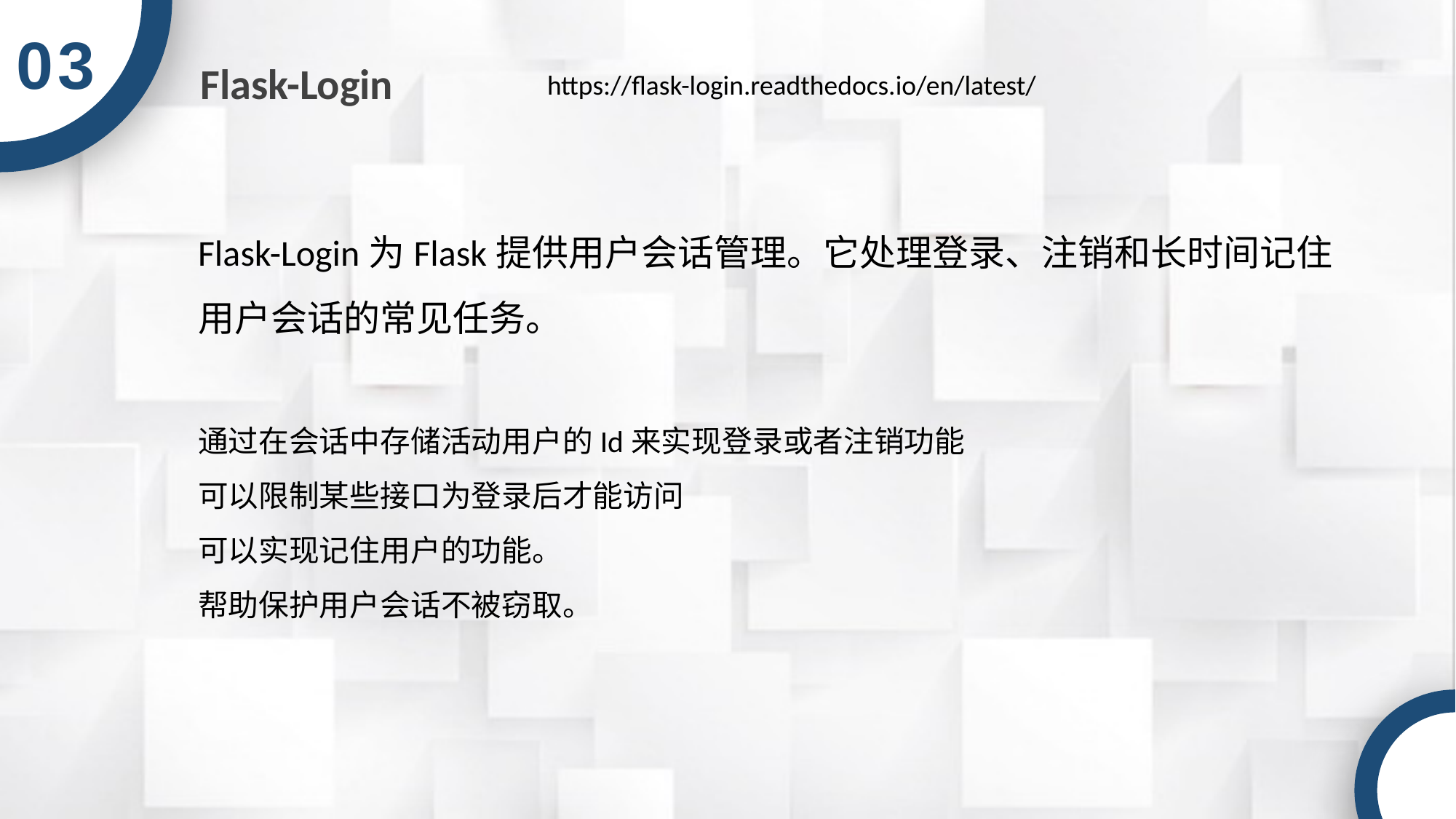

03
Flask-Login
https://flask-login.readthedocs.io/en/latest/
Flask-Login为Flask提供用户会话管理。它处理登录、注销和长时间记住用户会话的常见任务。

通过在会话中存储活动用户的Id来实现登录或者注销功能
可以限制某些接口为登录后才能访问
可以实现记住用户的功能。
帮助保护用户会话不被窃取。